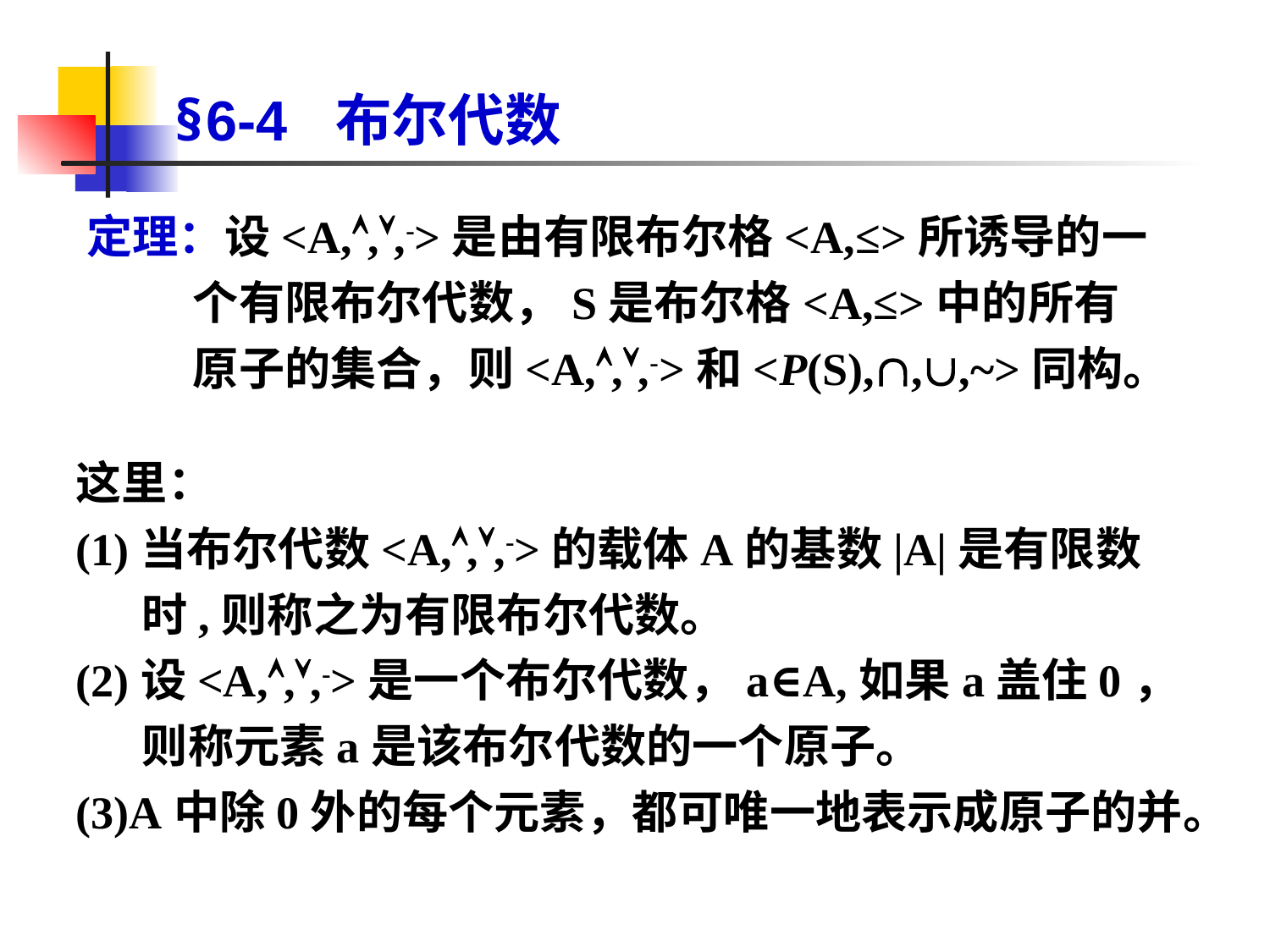

# §6-4 布尔代数
定理：设<A,∧,∨,->是由有限布尔格<A,≤>所诱导的一个有限布尔代数，S是布尔格<A,≤>中的所有原子的集合，则<A,∧,∨,->和<P(S),∩,∪,~>同构。
这里：
(1)当布尔代数<A,∧,∨,->的载体A的基数|A|是有限数时,则称之为有限布尔代数。
(2)设<A,∧,∨,->是一个布尔代数，a∈A,如果a盖住0，则称元素a是该布尔代数的一个原子。
(3)A中除0外的每个元素，都可唯一地表示成原子的并。
35